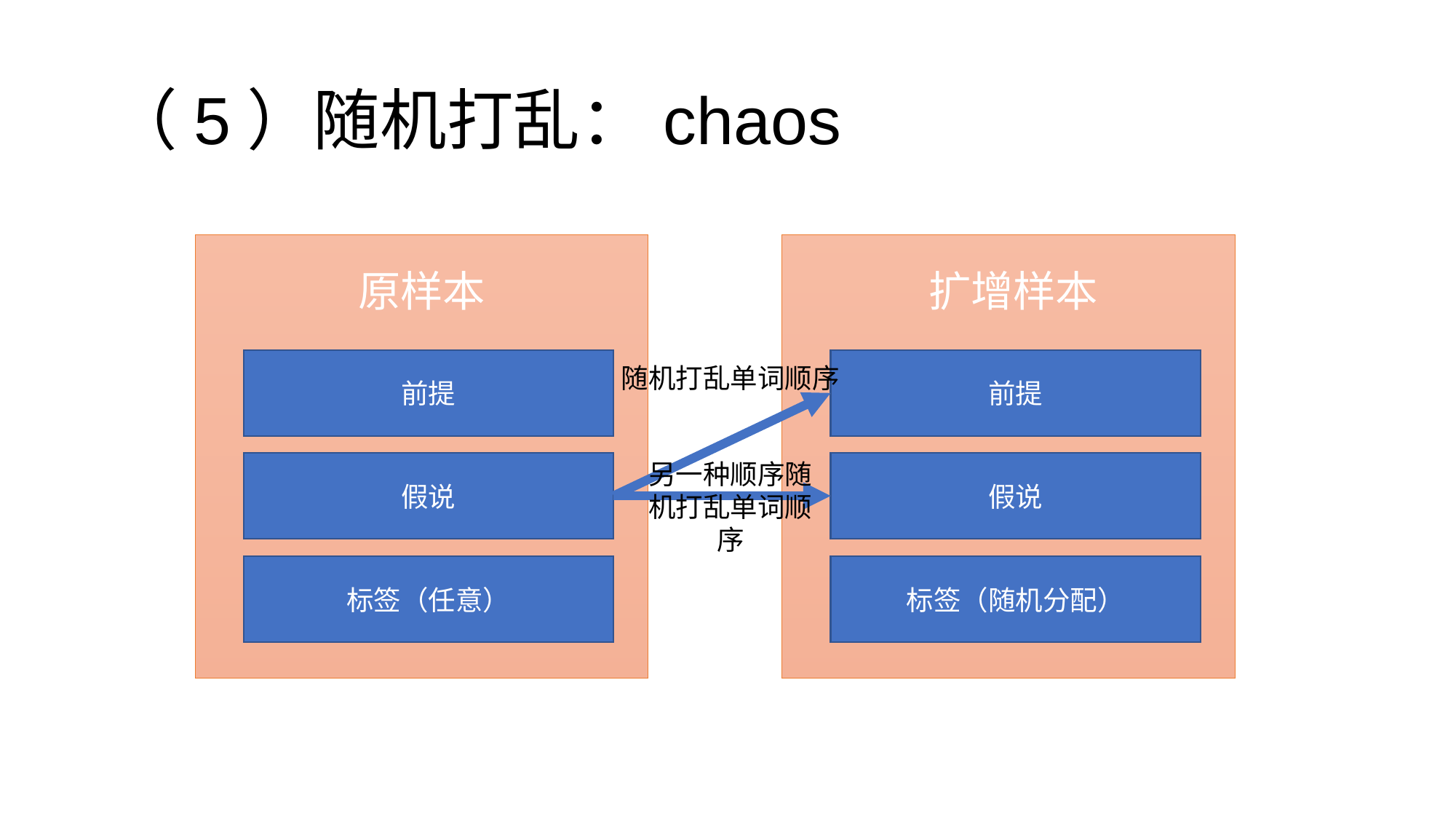

# （5）随机打乱：chaos

原样本
前提
假说
标签（任意）

扩增样本
前提
假说
标签（随机分配）
另一种顺序随机打乱单词顺序
随机打乱单词顺序